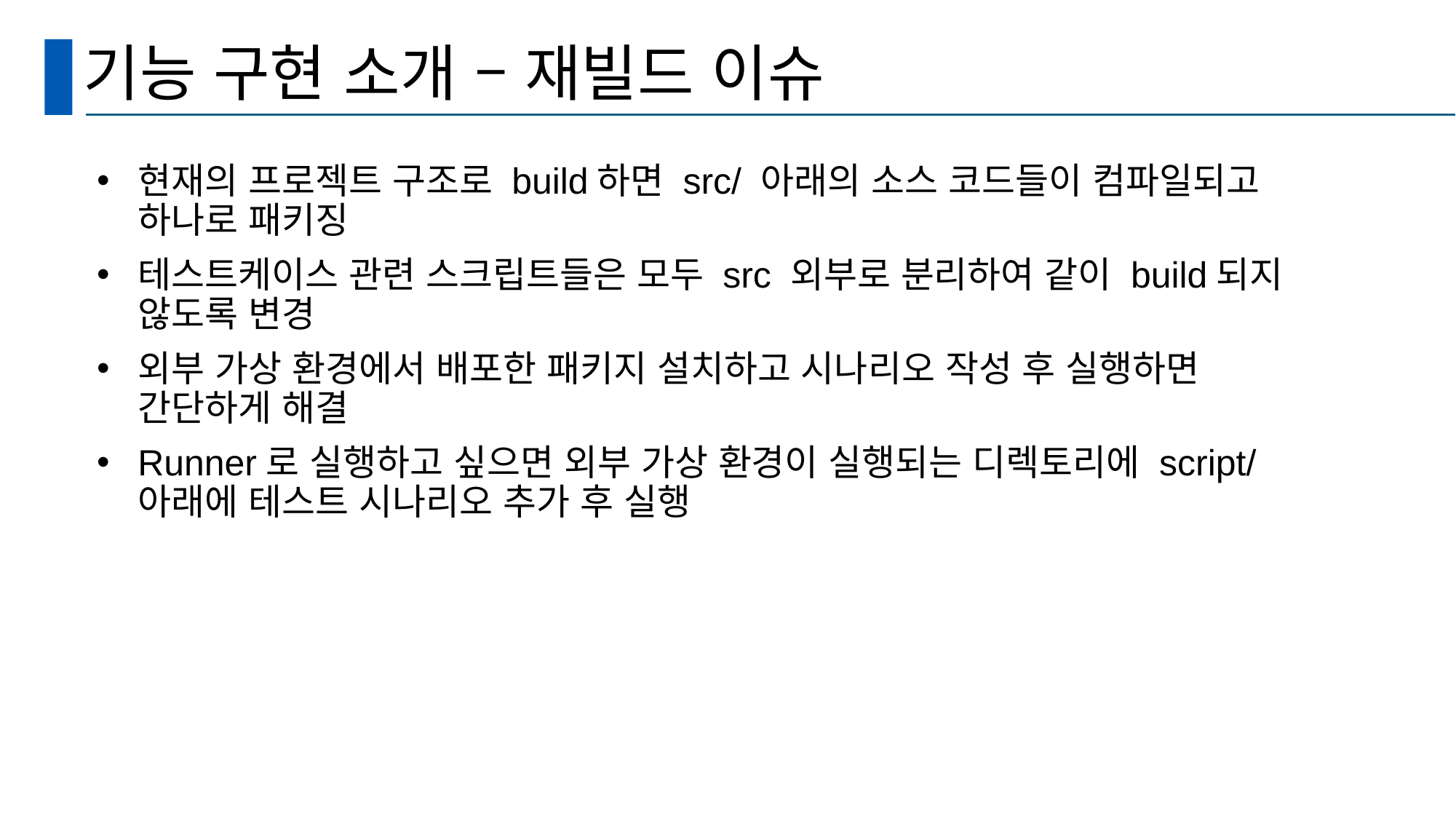

# 기능 구현 소개 – 재빌드 이슈
현재의 프로젝트 구조로 build하면 src/ 아래의 소스 코드들이 컴파일되고 하나로 패키징
테스트케이스 관련 스크립트들은 모두 src 외부로 분리하여 같이 build되지 않도록 변경
외부 가상 환경에서 배포한 패키지 설치하고 시나리오 작성 후 실행하면 간단하게 해결
Runner로 실행하고 싶으면 외부 가상 환경이 실행되는 디렉토리에 script/ 아래에 테스트 시나리오 추가 후 실행